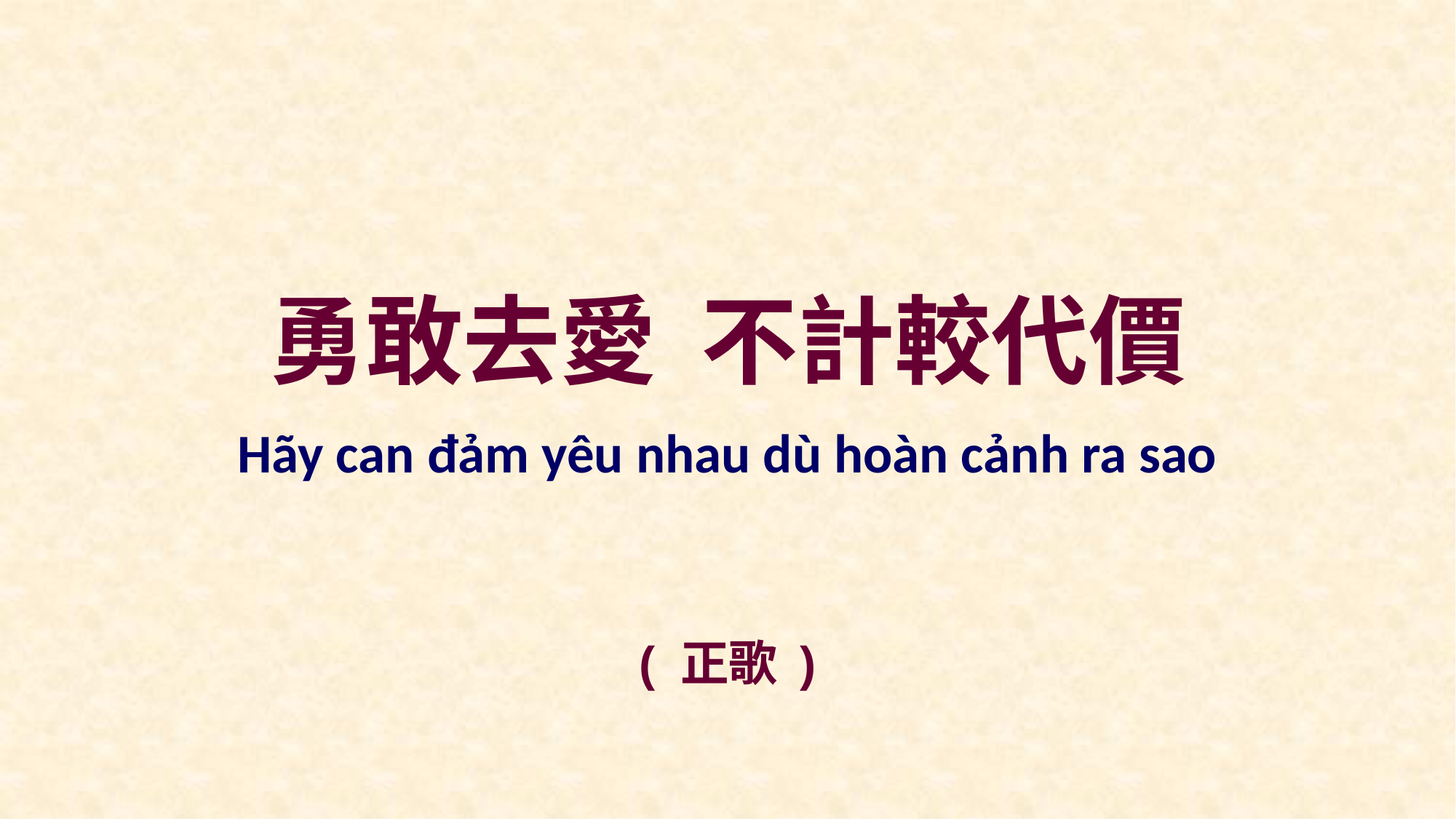

勇敢去愛  不計較代價
Hãy can đảm yêu nhau dù hoàn cảnh ra sao
( 正歌 )